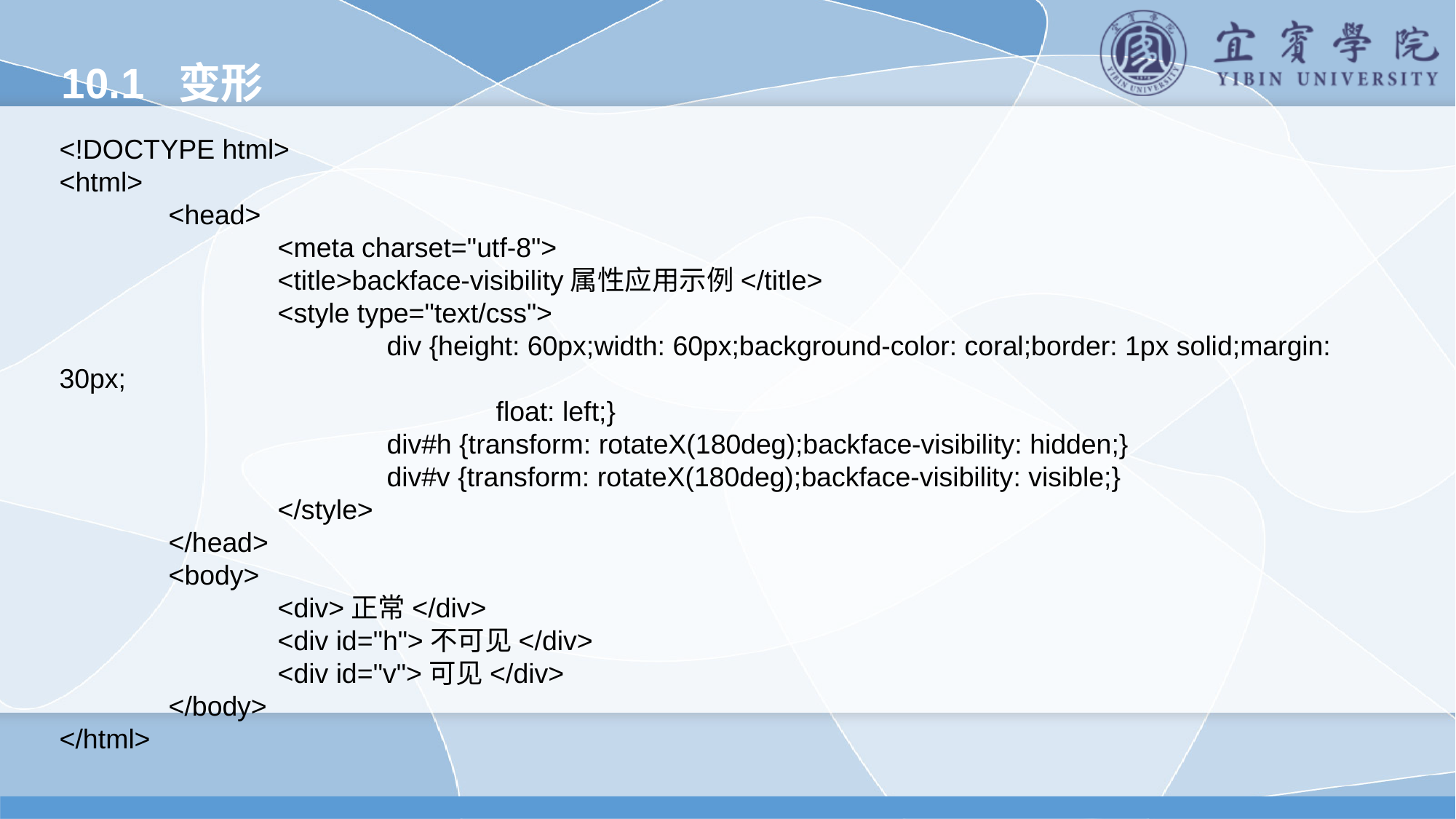

10.1  变形
<!DOCTYPE html>
<html>
	<head>
		<meta charset="utf-8">
		<title>backface-visibility属性应用示例</title>
		<style type="text/css">
			div {height: 60px;width: 60px;background-color: coral;border: 1px solid;margin: 30px;
				float: left;}
			div#h {transform: rotateX(180deg);backface-visibility: hidden;}
			div#v {transform: rotateX(180deg);backface-visibility: visible;}
		</style>
	</head>
	<body>
		<div>正常</div>
		<div id="h">不可见</div>
		<div id="v">可见</div>
	</body>
</html>